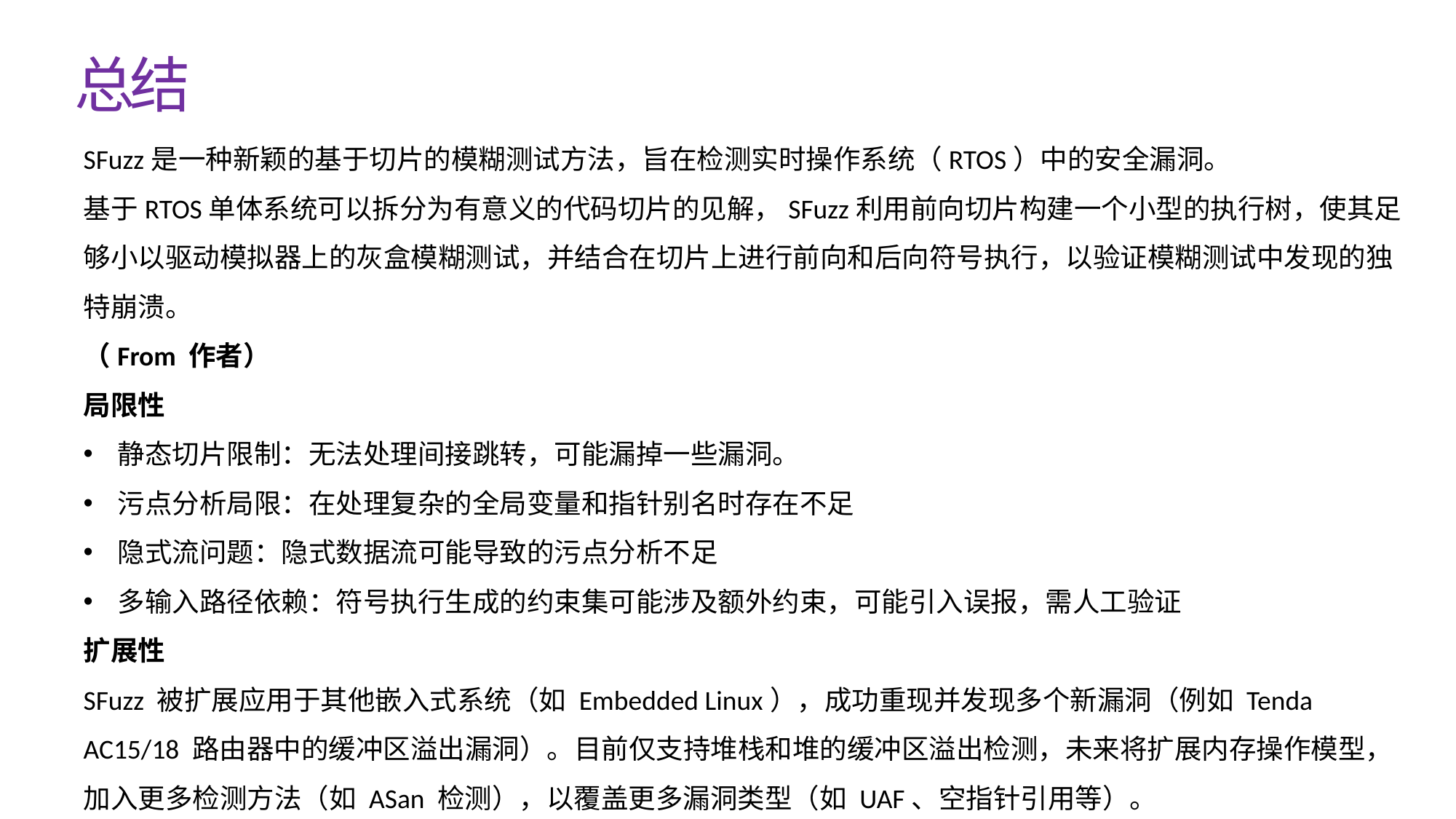

总结
SFuzz是一种新颖的基于切片的模糊测试方法，旨在检测实时操作系统（RTOS）中的安全漏洞。
基于RTOS单体系统可以拆分为有意义的代码切片的见解，SFuzz利用前向切片构建一个小型的执行树，使其足够小以驱动模拟器上的灰盒模糊测试，并结合在切片上进行前向和后向符号执行，以验证模糊测试中发现的独特崩溃。
（From 作者）
局限性
静态切片限制：无法处理间接跳转，可能漏掉一些漏洞。
污点分析局限：在处理复杂的全局变量和指针别名时存在不足
隐式流问题：隐式数据流可能导致的污点分析不足
多输入路径依赖：符号执行生成的约束集可能涉及额外约束，可能引入误报，需人工验证
扩展性
SFuzz 被扩展应用于其他嵌入式系统（如 Embedded Linux），成功重现并发现多个新漏洞（例如 Tenda AC15/18 路由器中的缓冲区溢出漏洞）。目前仅支持堆栈和堆的缓冲区溢出检测，未来将扩展内存操作模型，加入更多检测方法（如 ASan 检测），以覆盖更多漏洞类型（如 UAF、空指针引用等）。